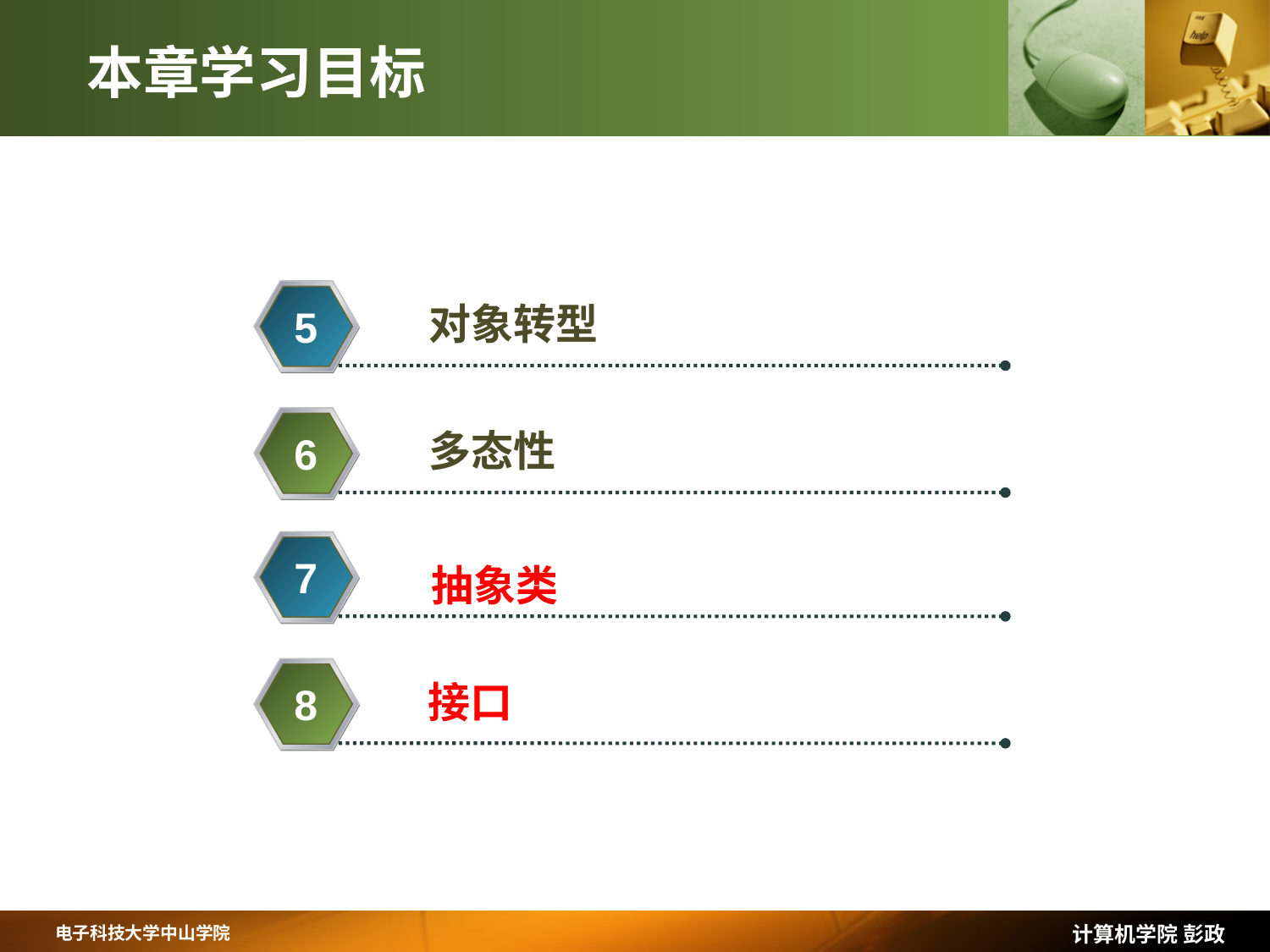

# 本章学习目标

对象转型
5

多态性
6

7
抽象类

接口
8

计算机学院 彭政
电子科技大学中山学院